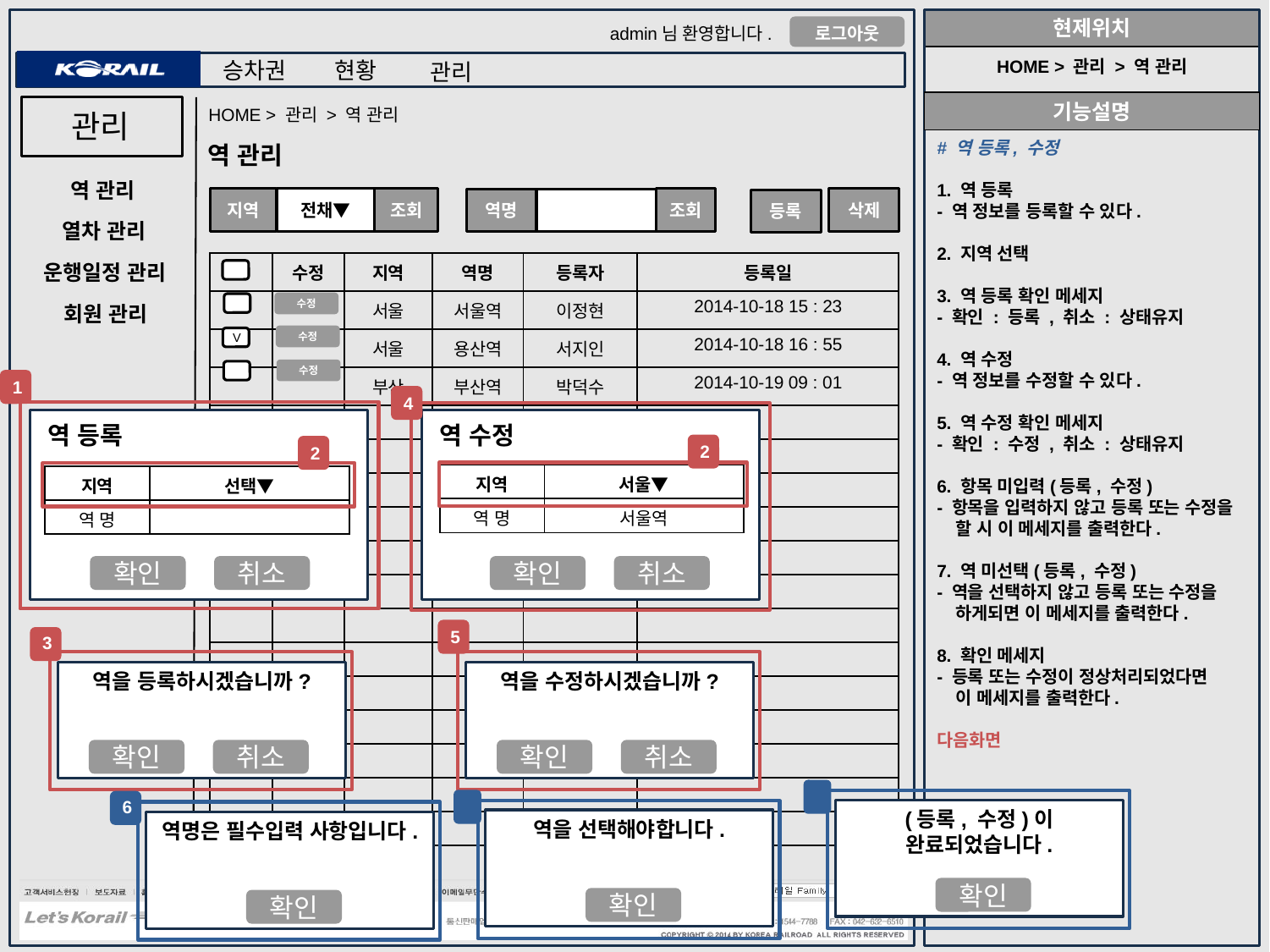

HOME > 관리 > 역 관리
HOME > 관리 > 역 관리
관리
# 역 등록, 수정

1. 역 등록
- 역 정보를 등록할 수 있다.

2. 지역 선택

3. 역 등록 확인 메세지
- 확인 : 등록 , 취소 : 상태유지

4. 역 수정
- 역 정보를 수정할 수 있다.

5. 역 수정 확인 메세지
- 확인 : 수정 , 취소 : 상태유지

6. 항목 미입력(등록, 수정)
- 항목을 입력하지 않고 등록 또는 수정을
   할 시 이 메세지를 출력한다.

7. 역 미선택(등록, 수정)
- 역을 선택하지 않고 등록 또는 수정을
   하게되면 이 메세지를 출력한다.

8. 확인 메세지
- 등록 또는 수정이 정상처리되었다면
   이 메세지를 출력한다.

다음화면
역 관리
역 관리
조회
조회
삭제
전채▼
지역

역명
등록
열차 관리
|  | 수정 | 지역 | 역명 | 등록자 | 등록일 |
| --- | --- | --- | --- | --- | --- |
|  |  | 서울 | 서울역 | 이정현 | 2014-10-18 15 : 23 |
|  |  | 서울 | 용산역 | 서지인 | 2014-10-18 16 : 55 |
|  |  | 부산 | 부산역 | 박덕수 | 2014-10-19 09 : 01 |
|  |  |  |  |  |  |
|  |  |  |  |  |  |
|  |  |  |  |  |  |
|  |  |  |  |  |  |
|  |  |  |  |  |  |
|  |  |  |  |  |  |
|  |  |  |  |  |  |
|  |  |  |  |  |  |
|  |  |  |  |  |  |
|  |  |  |  |  |  |
|  |  |  |  |  |  |
|  |  |  |  |  |  |
|  |  |  |  |  |  |
운행일정 관리

수정

회원 관리
V
수정

수정

1

4

역 등록
역 수정

2

2

| 지역 | 서울▼ |
| --- | --- |
| 역 명 | 서울역 |
| 지역 | 선택▼ |
| --- | --- |
| 역 명 |  |
확인
취소
확인
취소

5
3

역을 등록하시겠습니까?
역을 수정하시겠습니까?
확인
취소
확인
취소
8
6
7

(등록, 수정)이 완료되었습니다.

역을 선택해야합니다.
역명은 필수입력 사항입니다.
확인
확인
확인